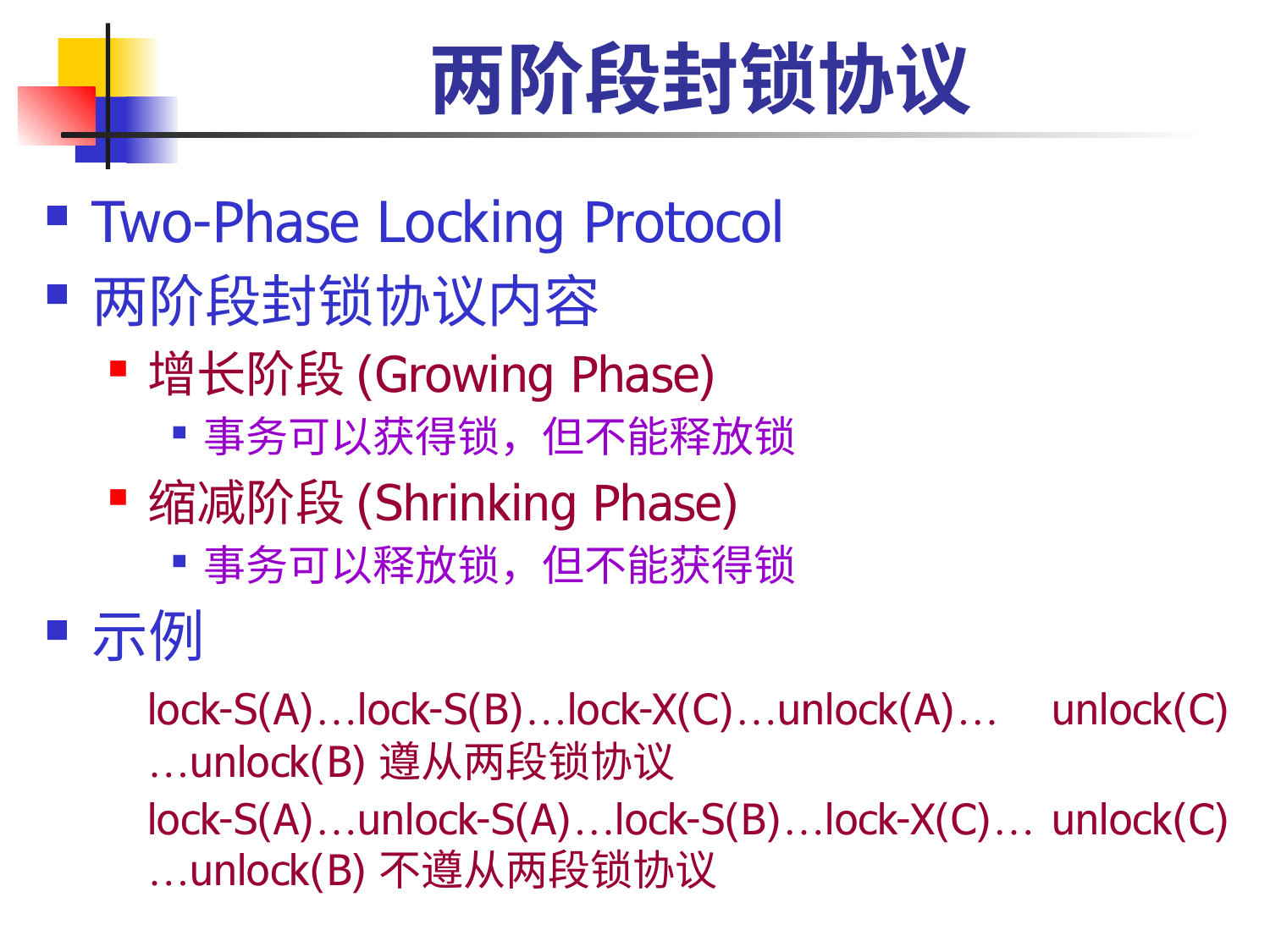

# 两阶段封锁协议
Two-Phase Locking Protocol
两阶段封锁协议内容
增长阶段(Growing Phase)
事务可以获得锁，但不能释放锁
缩减阶段(Shrinking Phase)
事务可以释放锁，但不能获得锁
示例
	lock-S(A)…lock-S(B)…lock-X(C)…unlock(A)… unlock(C)…unlock(B)遵从两段锁协议
	lock-S(A)…unlock-S(A)…lock-S(B)…lock-X(C)… unlock(C)…unlock(B)不遵从两段锁协议